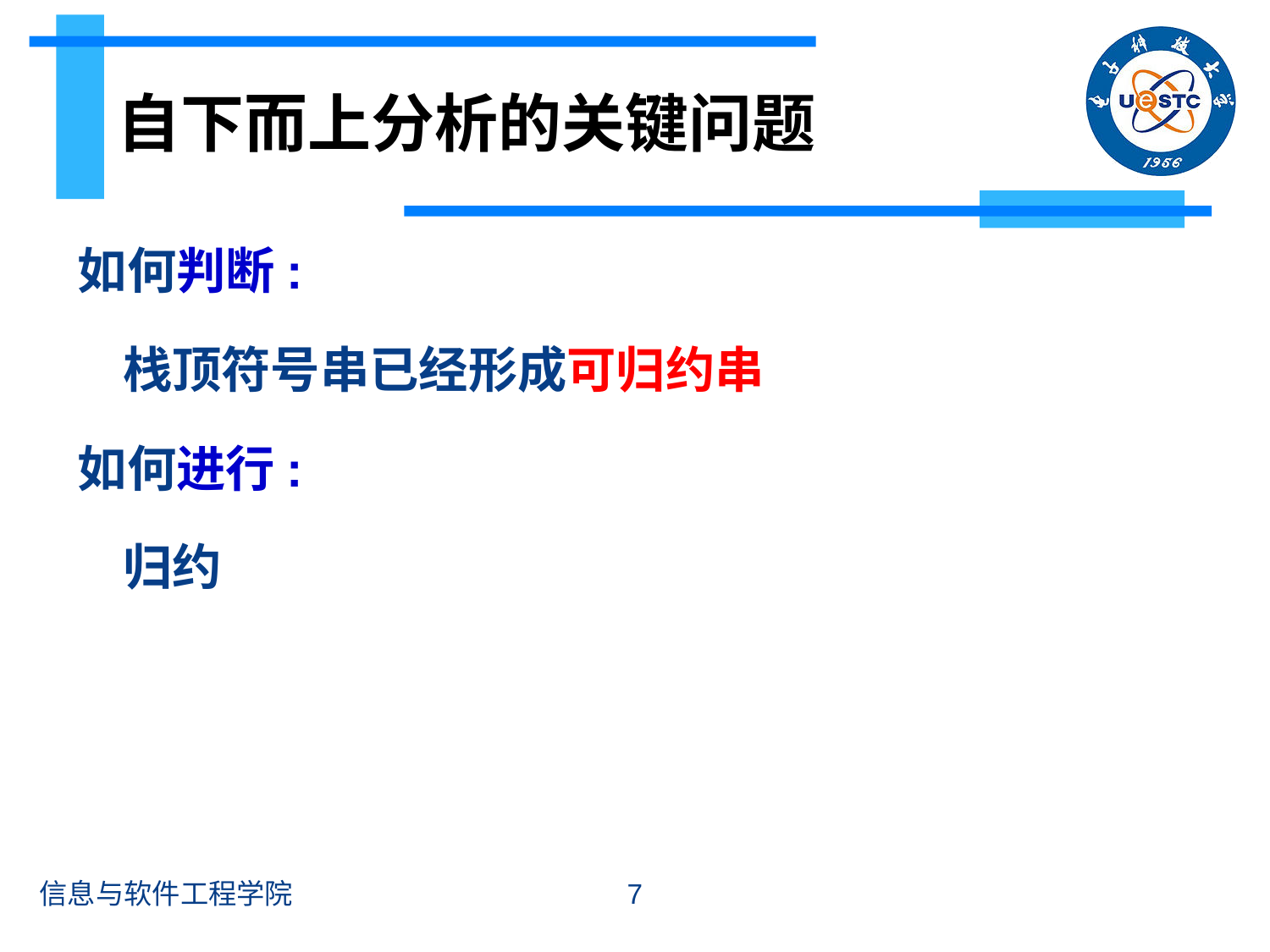

# 自下而上分析的关键问题
如何判断:
   栈顶符号串已经形成可归约串
如何进行:
   归约
7
信息与软件工程学院